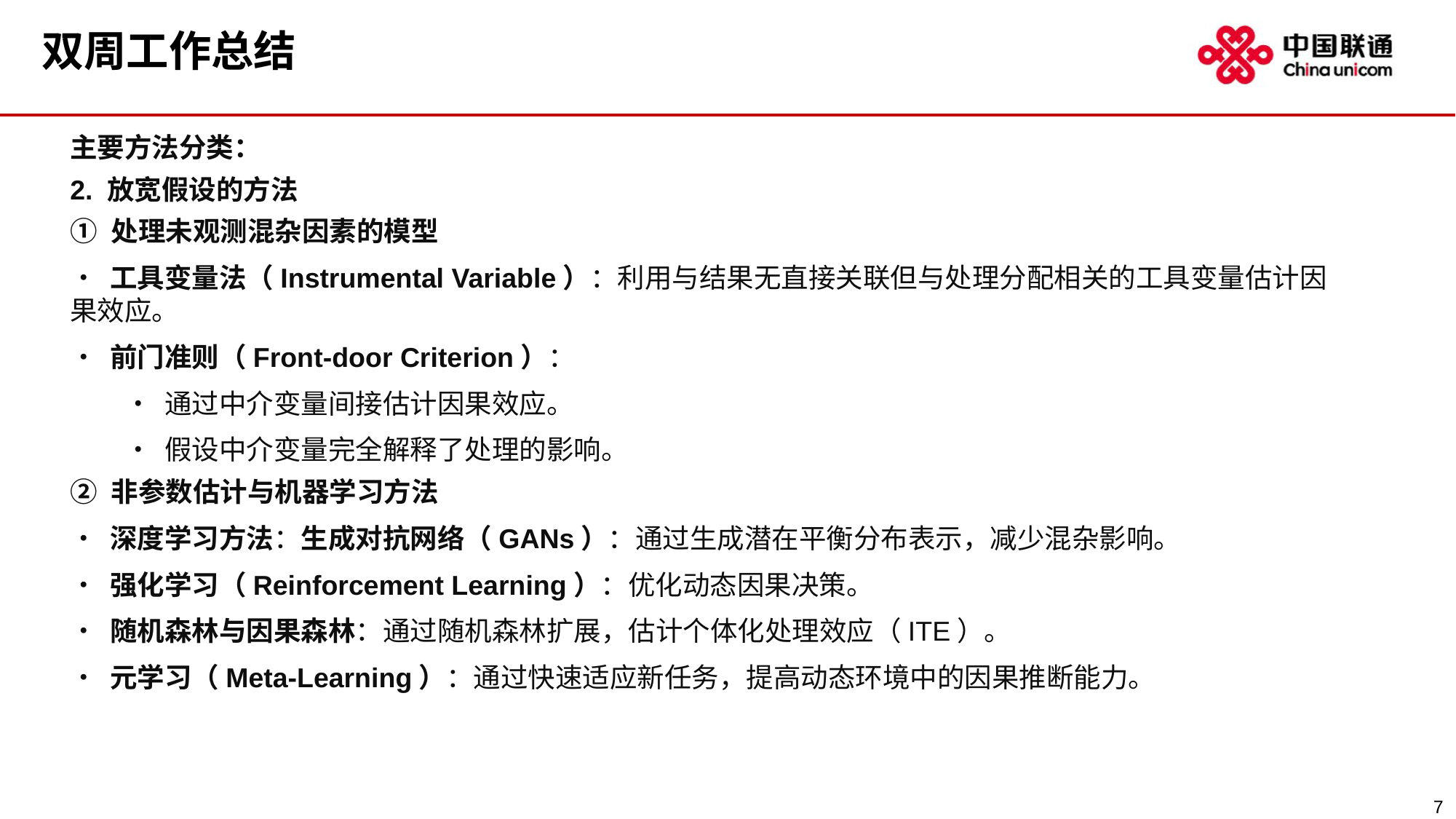

双周工作总结
主要方法分类：
2. 放宽假设的方法
处理未观测混杂因素的模型
• 工具变量法（Instrumental Variable）：利用与结果无直接关联但与处理分配相关的工具变量估计因果效应。
• 前门准则（Front-door Criterion）：
• 通过中介变量间接估计因果效应。
• 假设中介变量完全解释了处理的影响。
非参数估计与机器学习方法
• 深度学习方法：生成对抗网络（GANs）：通过生成潜在平衡分布表示，减少混杂影响。
• 强化学习（Reinforcement Learning）：优化动态因果决策。
• 随机森林与因果森林：通过随机森林扩展，估计个体化处理效应（ITE）。
• 元学习（Meta-Learning）：通过快速适应新任务，提高动态环境中的因果推断能力。